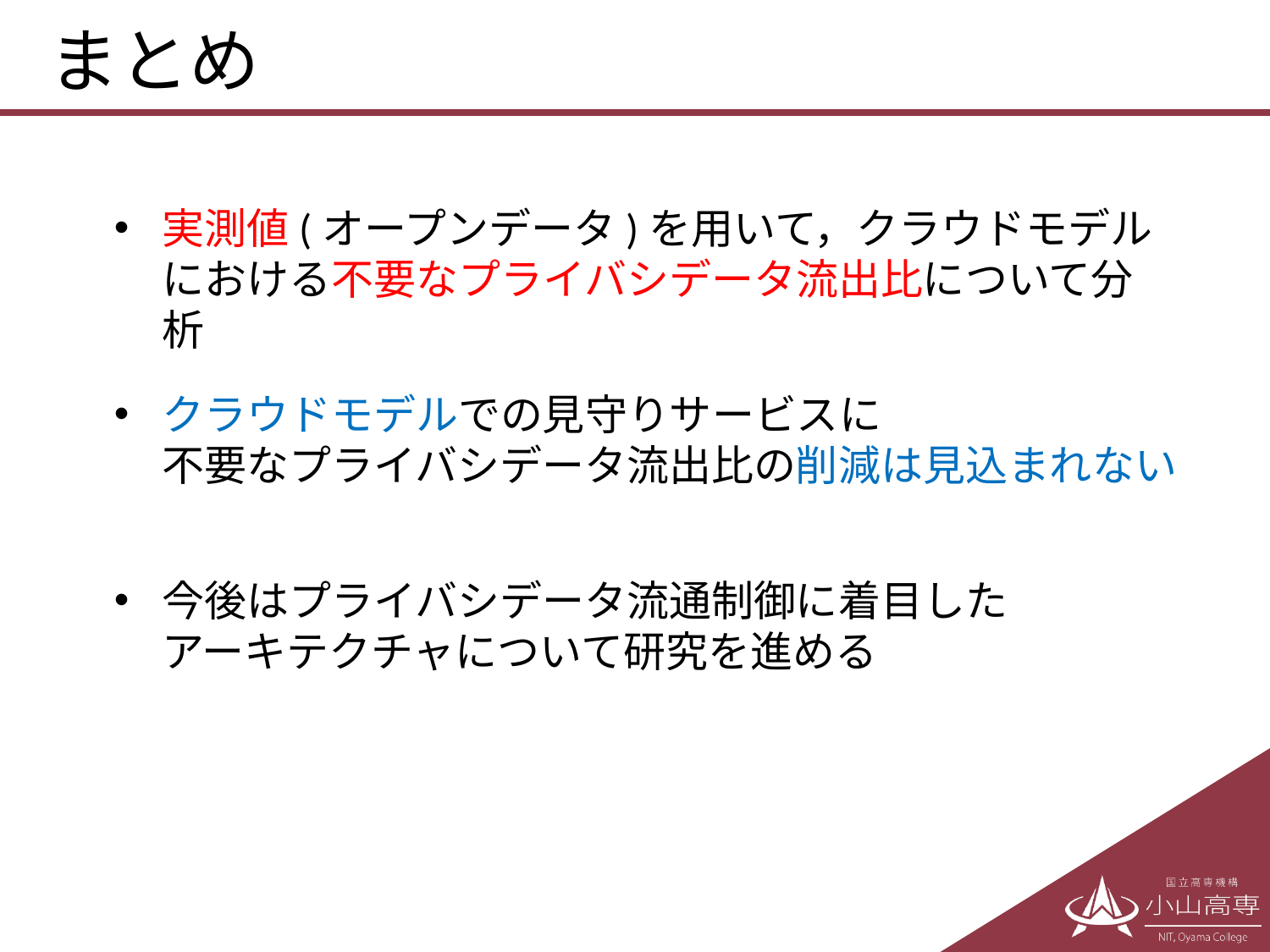

# まとめ
実測値(オープンデータ)を用いて，クラウドモデルにおける不要なプライバシデータ流出比について分析
クラウドモデルでの見守りサービスに
不要なプライバシデータ流出比の削減は見込まれない
今後はプライバシデータ流通制御に着目した
アーキテクチャについて研究を進める